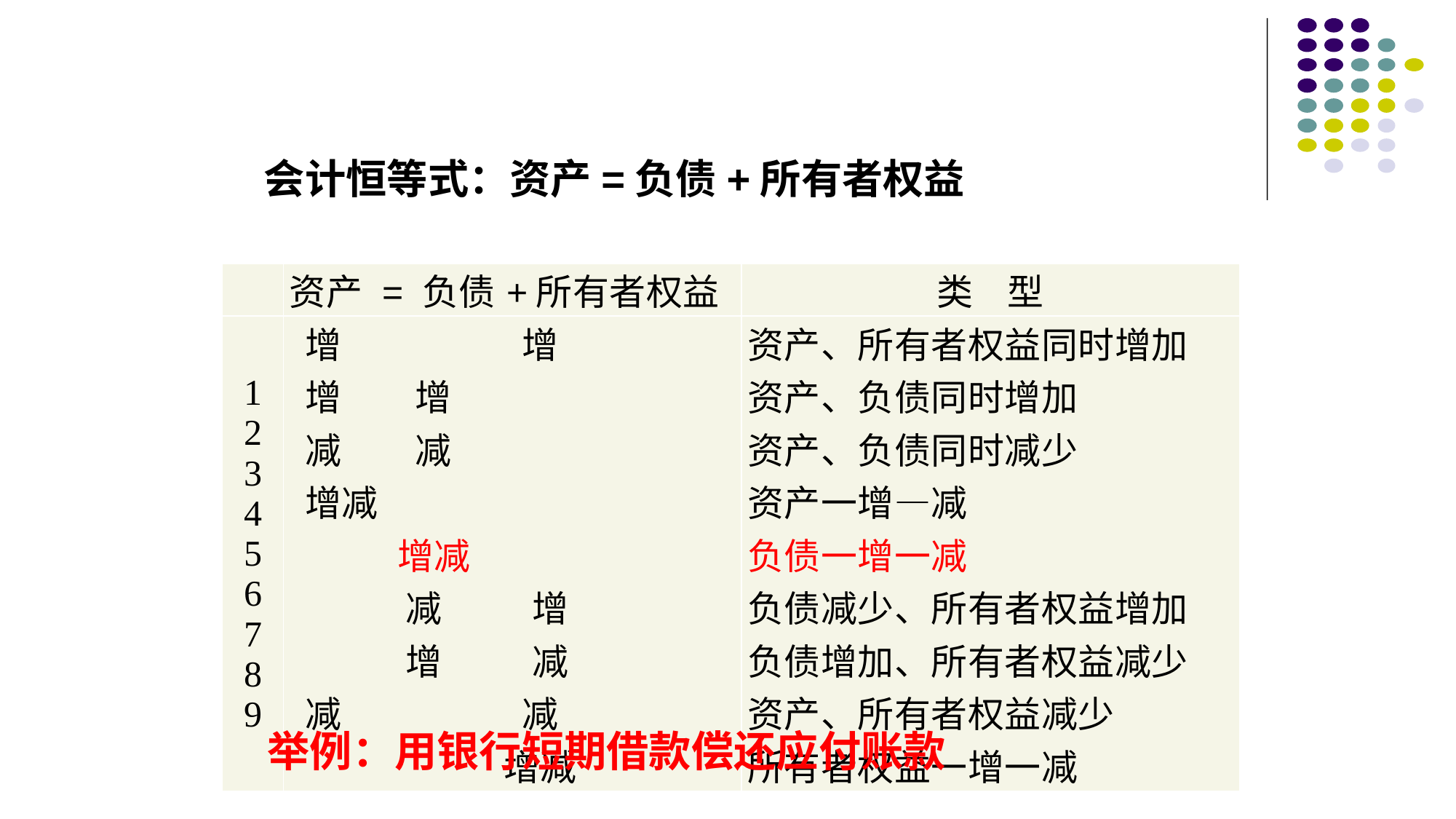

会计恒等式：资产=负债+所有者权益
|  | 资产 = 负债+所有者权益 | 类 型 |
| --- | --- | --- |
| 1 2 3 4 5 6 7 8 9 | 增 增 增 增 减 减 增减 增减 减 增 增 减 减 减 增减 | 资产、所有者权益同时增加 资产、负债同时增加 资产、负债同时减少 资产一增—减 负债一增一减 负债减少、所有者权益增加 负债增加、所有者权益减少 资产、所有者权益减少 所有者权益一增一减 |
举例：用银行短期借款偿还应付账款